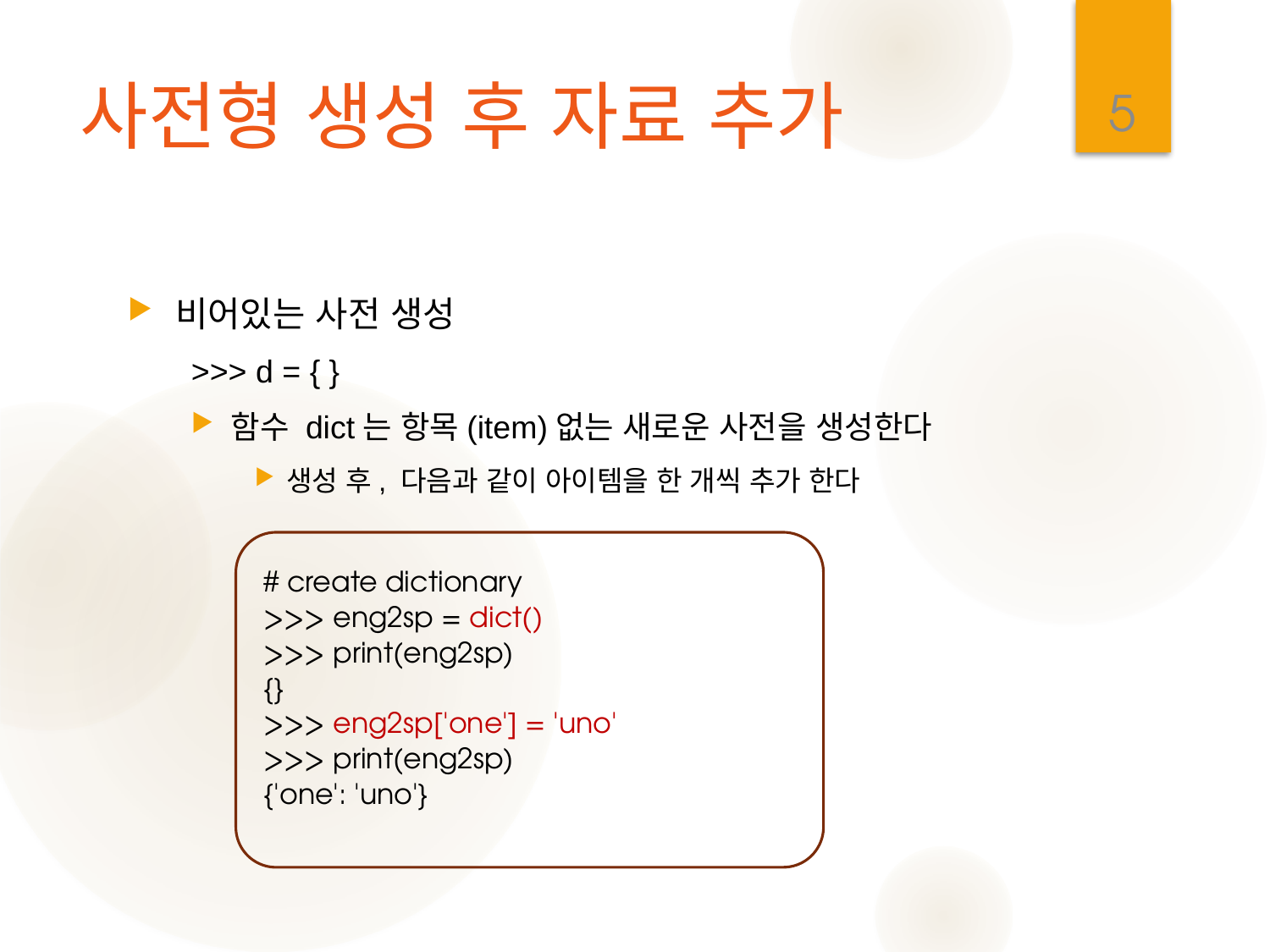

5
# 사전형 생성 후 자료 추가
비어있는 사전 생성
>>> d = { }
함수 dict는 항목(item)없는 새로운 사전을 생성한다
생성 후, 다음과 같이 아이템을 한 개씩 추가 한다

# create dictionary
>>> eng2sp = dict()
>>> print(eng2sp)
{}
>>> eng2sp['one'] = 'uno'
>>> print(eng2sp)
{'one': 'uno'}